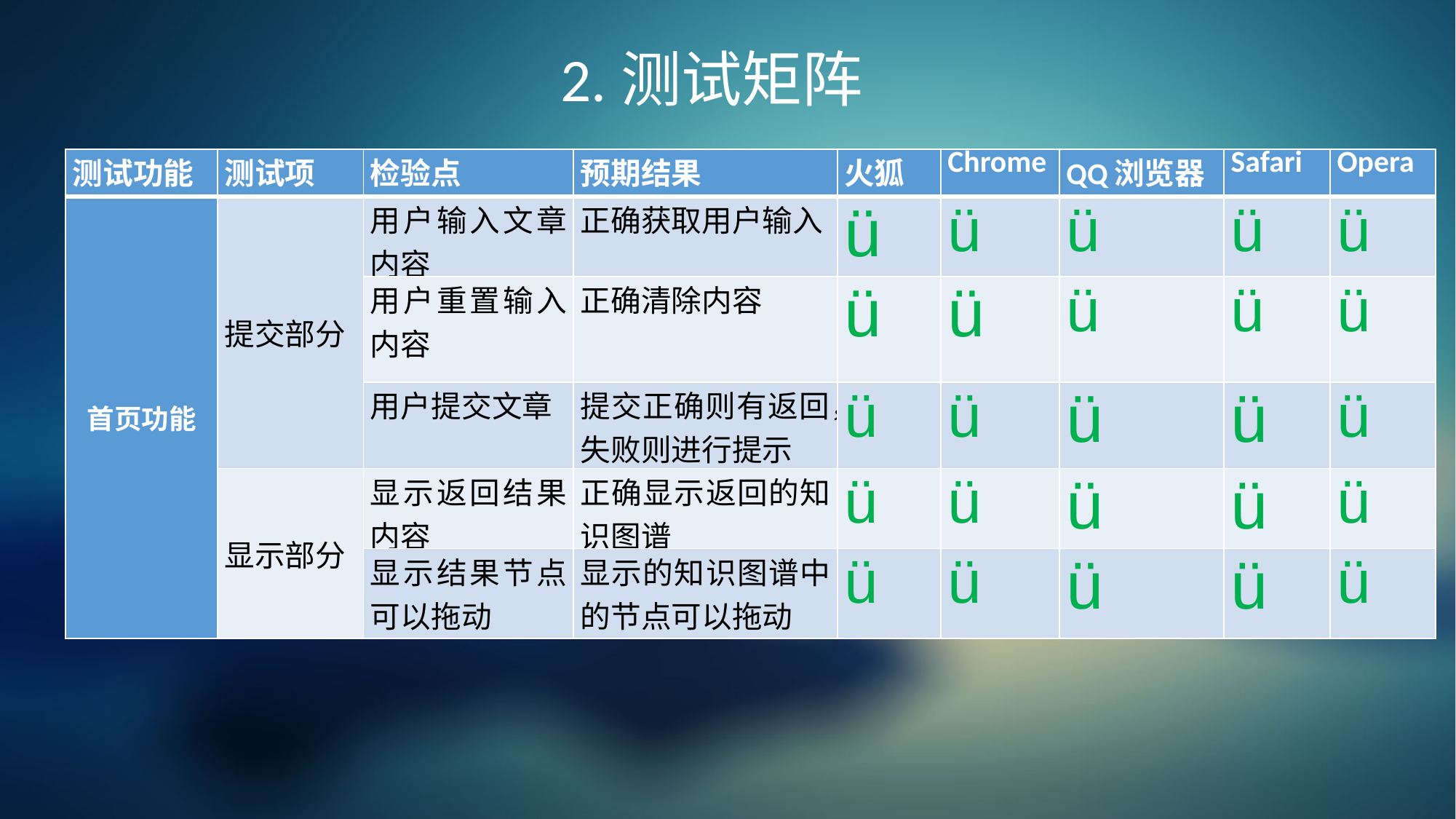

2.测试矩阵
| 测试功能 | 测试项 | 检验点 | 预期结果 | 火狐 | Chrome | QQ浏览器 | Safari | Opera |
| --- | --- | --- | --- | --- | --- | --- | --- | --- |
| 首页功能 | 提交部分 | 用户输入文章内容 | 正确获取用户输入 | ü | ü | ü | ü | ü |
|  |  | 用户重置输入内容 | 正确清除内容 | ü | ü | ü | ü | ü |
|  |  | 用户提交文章 | 提交正确则有返回，失败则进行提示 | ü | ü | ü | ü | ü |
|  | 显示部分 | 显示返回结果内容 | 正确显示返回的知识图谱 | ü | ü | ü | ü | ü |
|  |  | 显示结果节点可以拖动 | 显示的知识图谱中的节点可以拖动 | ü | ü | ü | ü | ü |